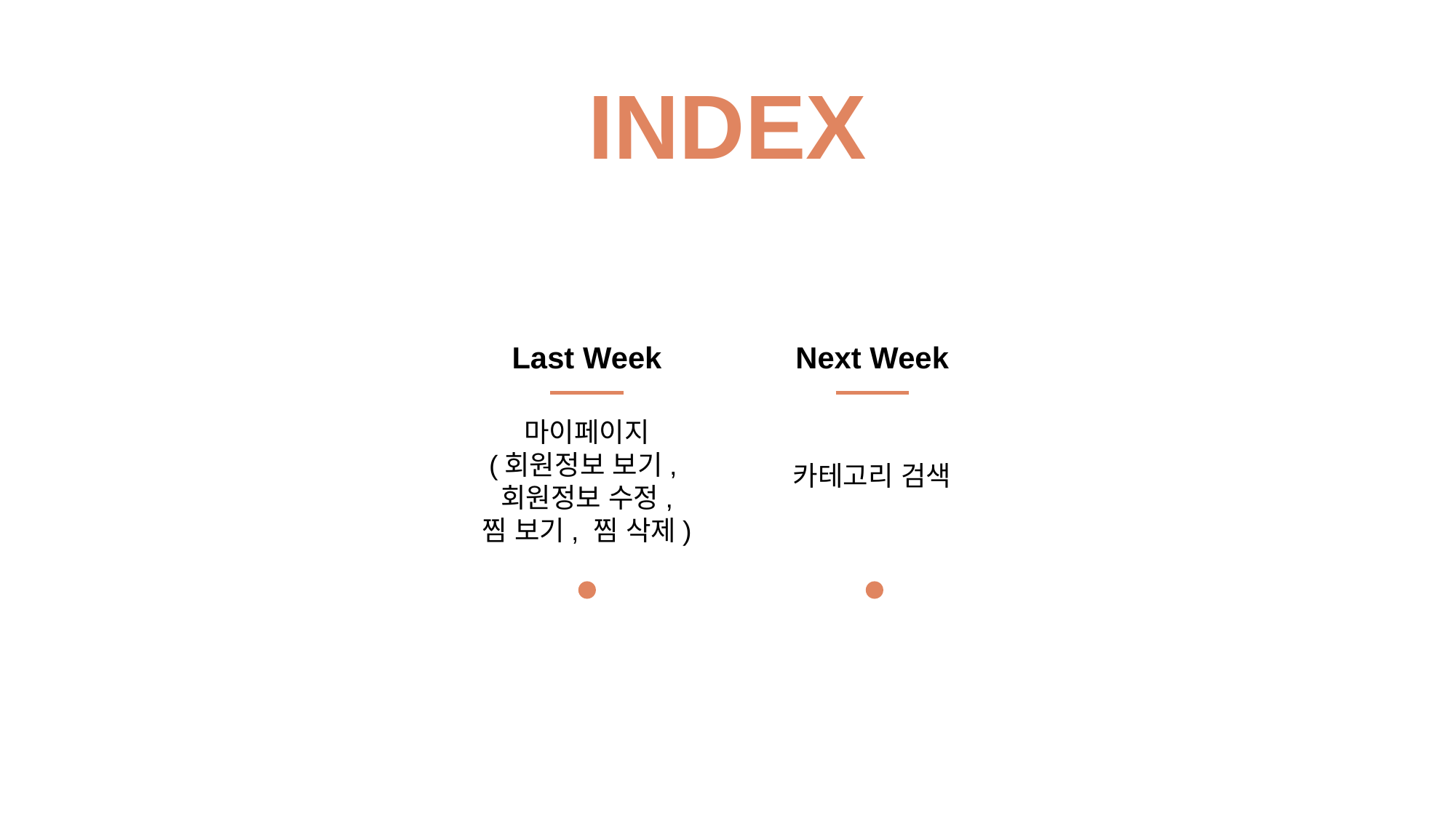

INDEX
Last Week
마이페이지
(회원정보 보기,
회원정보 수정,
찜 보기, 찜 삭제)

Next Week

카테고리 검색